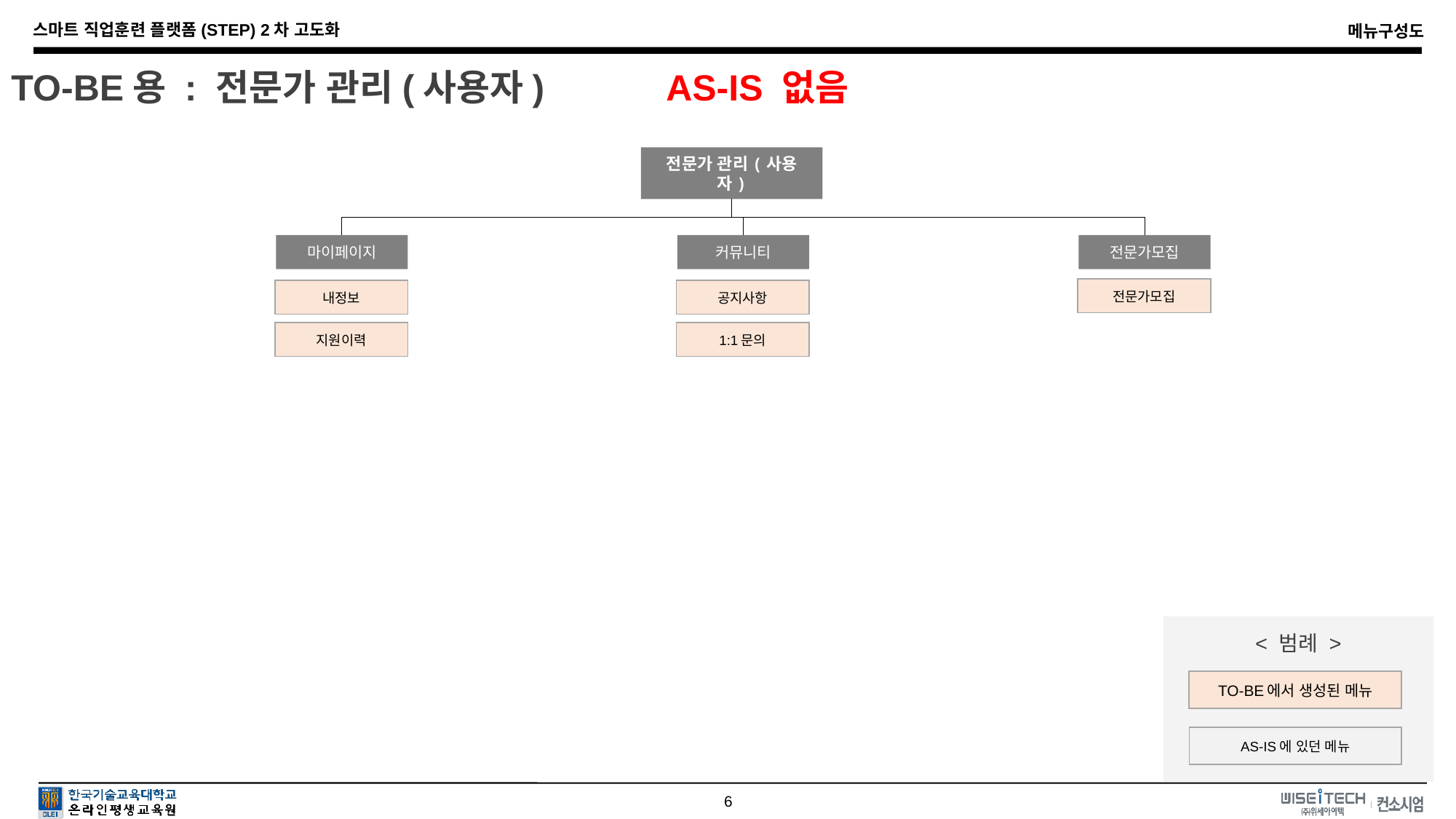

TO-BE용 : 전문가 관리(사용자)		AS-IS 없음
전문가 관리(사용자)
마이페이지
커뮤니티
전문가모집
| 전문가모집 |
| --- |
| 내정보 |
| --- |
| 공지사항 |
| --- |
| 지원이력 |
| --- |
| 1:1문의 |
| --- |

< 범례 >
| TO-BE에서 생성된 메뉴 |
| --- |
| AS-IS에 있던 메뉴 |
| --- |